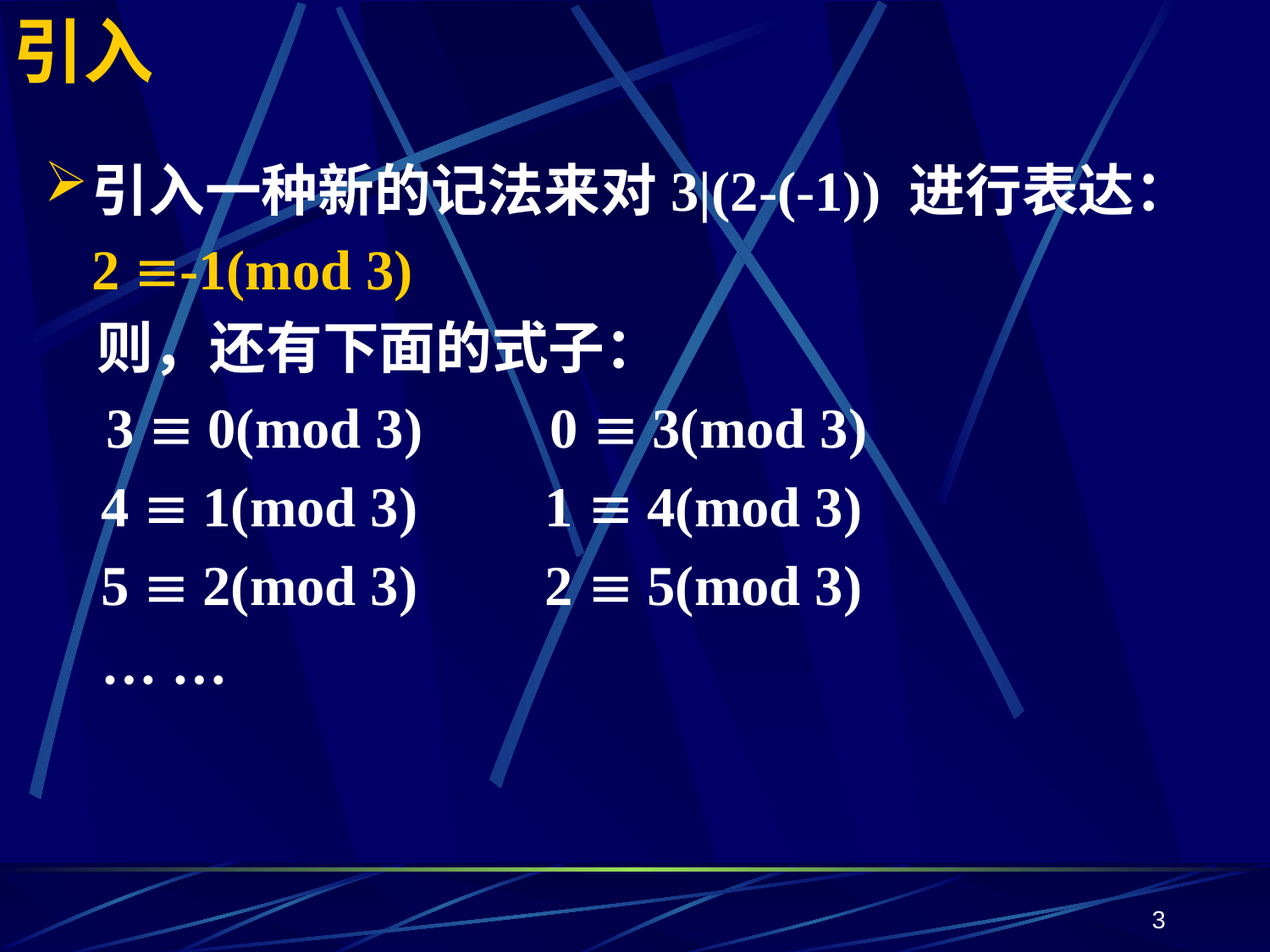

# 引入
引入一种新的记法来对3|(2-(-1)) 进行表达：
	2 ≡-1(mod 3)
   则，还有下面的式子：
	 3 ≡ 0(mod 3)         0 ≡ 3(mod 3)
    4 ≡ 1(mod 3)         1 ≡ 4(mod 3)
    5 ≡ 2(mod 3)         2 ≡ 5(mod 3)
    … …

3